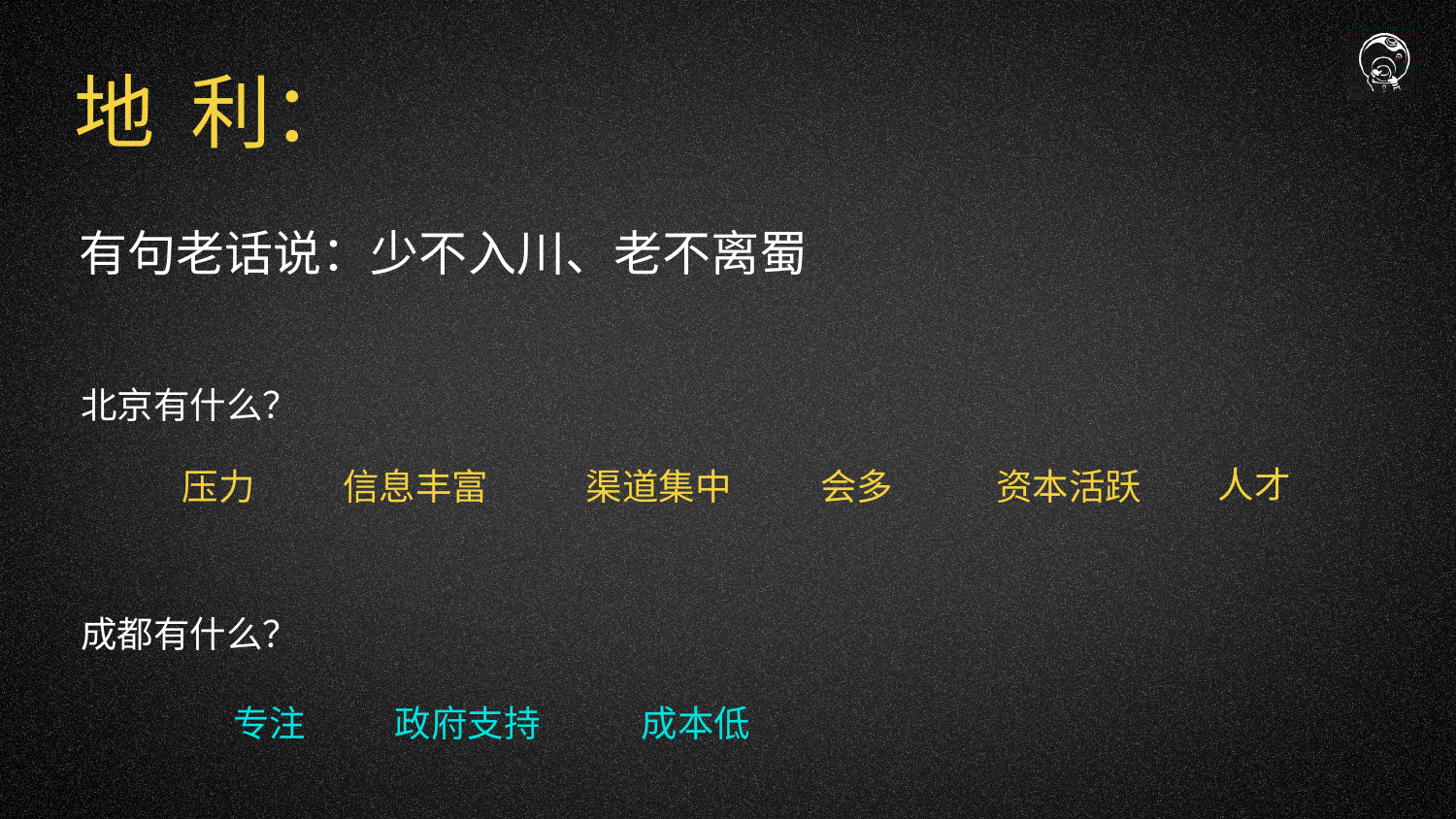

地  利：
有句老话说：少不入川、老不离蜀
北京有什么？
人才
压力
信息丰富
渠道集中
会多
资本活跃
成都有什么？
专注
政府支持
成本低